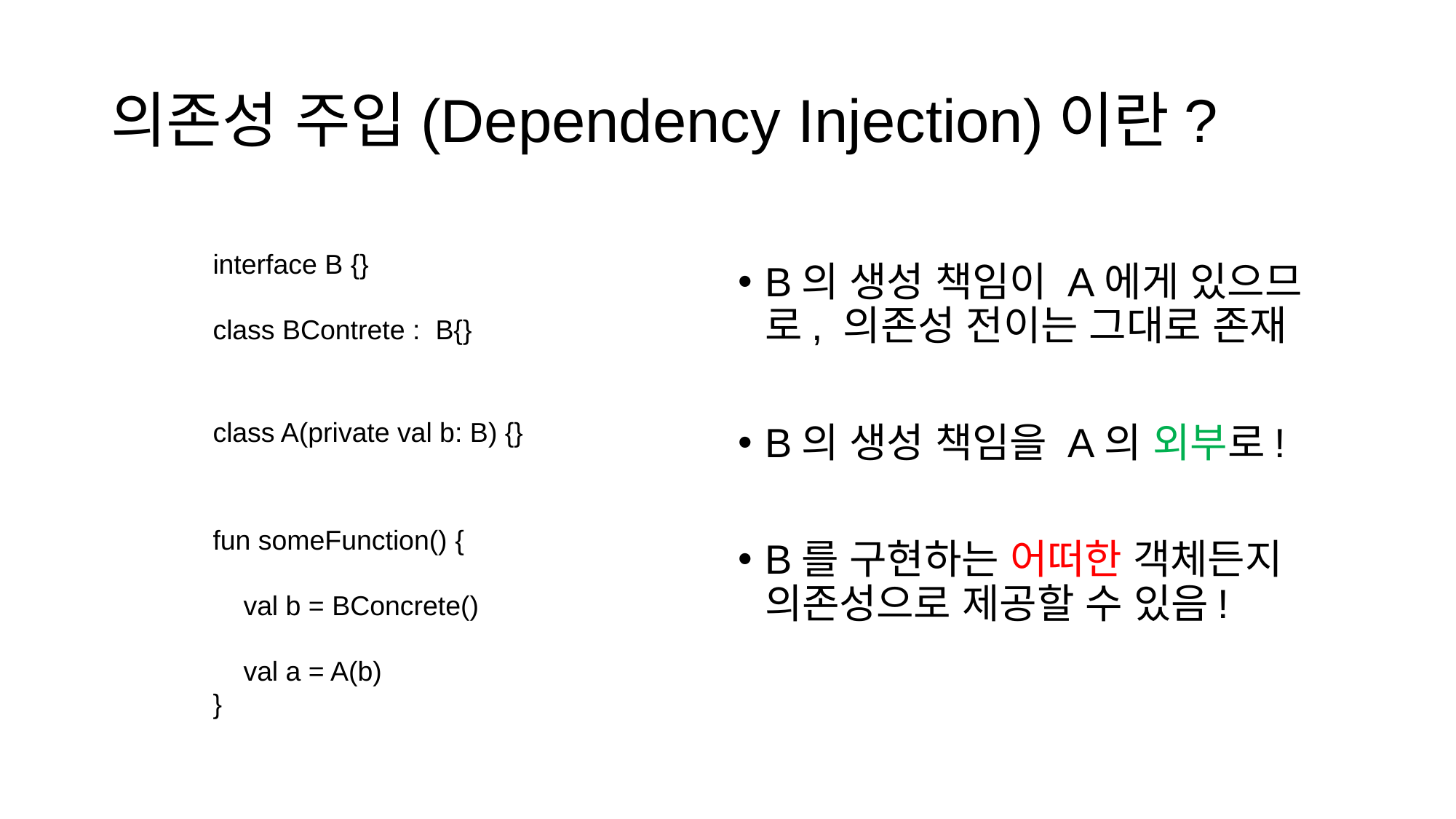

# 의존성 주입(Dependency Injection)이란?
interface B {}

class BContrete :  B{}
B의 생성 책임이 A에게 있으므로, 의존성 전이는 그대로 존재

B의 생성 책임을 A의 외부로!

B를 구현하는 어떠한 객체든지 의존성으로 제공할 수 있음!
class A(private val b: B) {}
fun someFunction() {

    val b = BConcrete()

    val a = A(b)
}